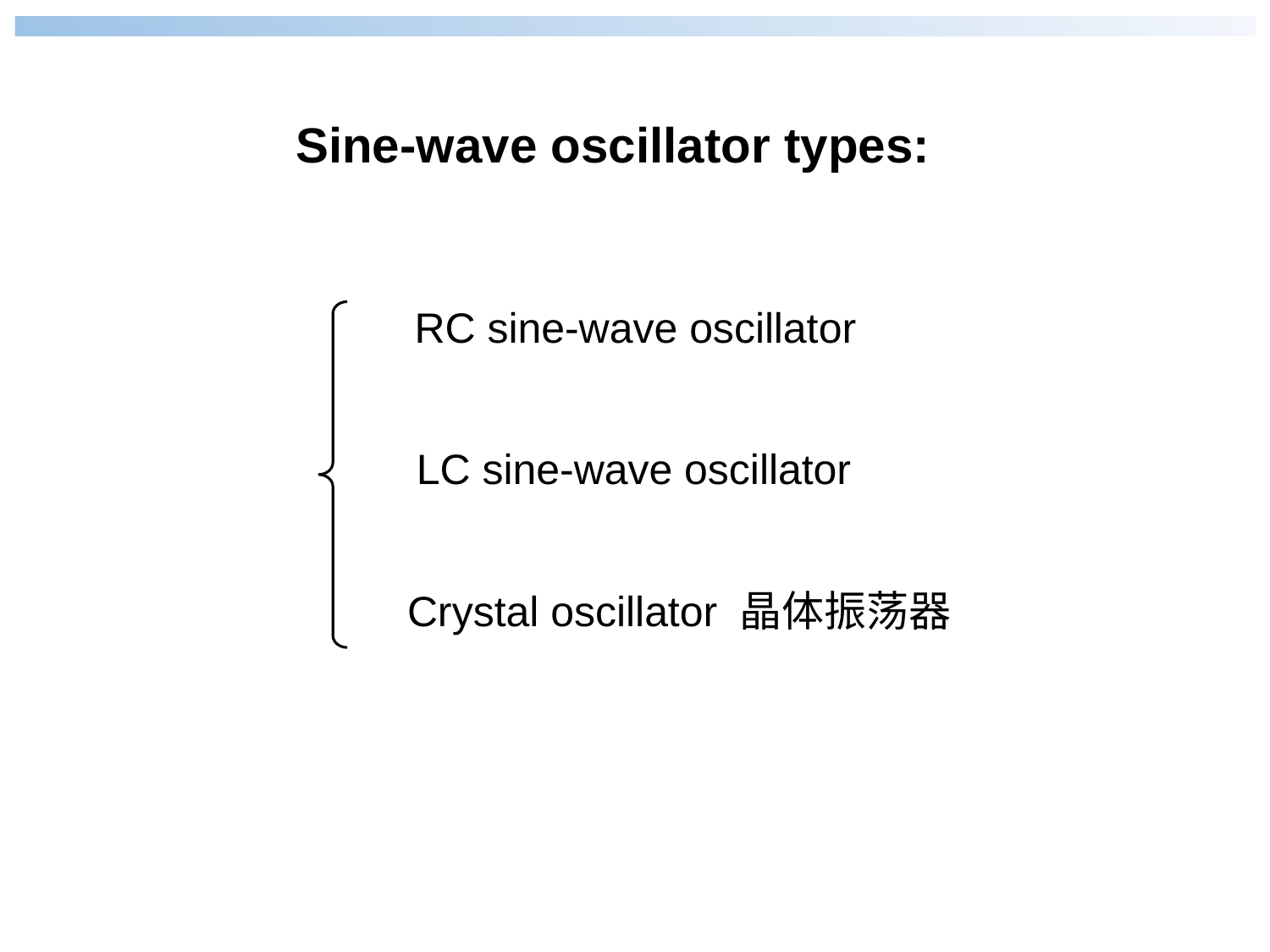

Sine-wave oscillator types:
RC sine-wave oscillator

LC sine-wave oscillator
Crystal oscillator 晶体振荡器